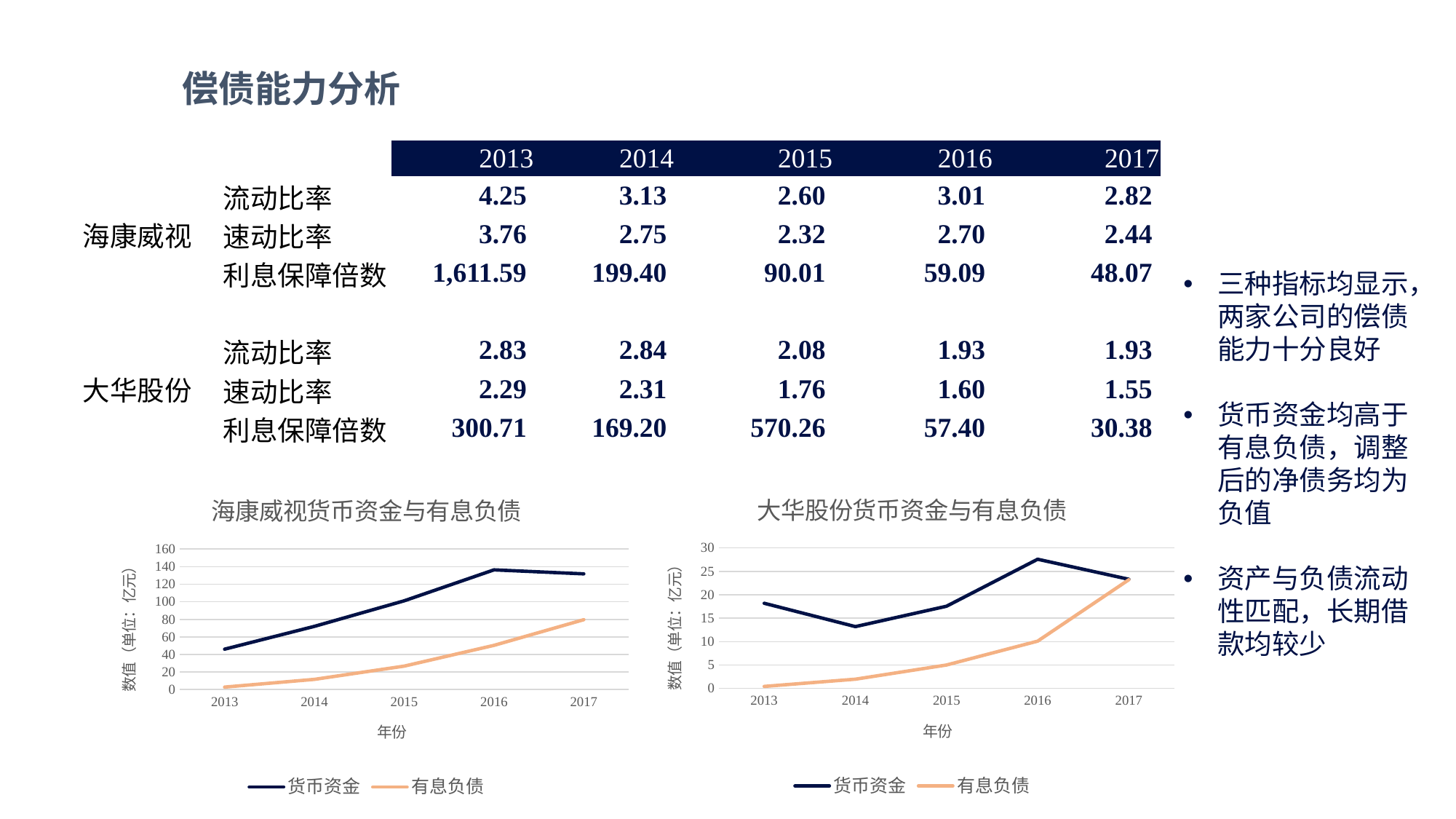

偿债能力分析
|  |  | 2013 | 2014 | 2015 | 2016 | 2017 |
| --- | --- | --- | --- | --- | --- | --- |
| 海康威视 | 流动比率 | 4.25 | 3.13 | 2.60 | 3.01 | 2.82 |
|  | 速动比率 | 3.76 | 2.75 | 2.32 | 2.70 | 2.44 |
|  | 利息保障倍数 | 1,611.59 | 199.40 | 90.01 | 59.09 | 48.07 |
|  |  |  |  |  |  |  |
| 大华股份 | 流动比率 | 2.83 | 2.84 | 2.08 | 1.93 | 1.93 |
|  | 速动比率 | 2.29 | 2.31 | 1.76 | 1.60 | 1.55 |
|  | 利息保障倍数 | 300.71 | 169.20 | 570.26 | 57.40 | 30.38 |
三种指标均显示，两家公司的偿债能力十分良好

货币资金均高于有息负债，调整后的净债务均为负值

资产与负债流动性匹配，长期借款均较少

### Chart: 大华股份货币资金与有息负债

| Category | 货币资金 | 有息负债 |
|---|---|---|
| 2013 | 18.1858887524 | 0.426783 |
| 2014 | 13.2073157753 | 1.9715577793999999 |
| 2015 | 17.557840455 | 5.0 |
| 2016 | 27.5879478021 | 10.0967147242 |
| 2017 | 23.311533589099998 | 23.2213327776 |

### Chart: 海康威视货币资金与有息负债

| Category | 货币资金 | 有息负债 |
|---|---|---|
| 2013 | 45.926063456 | 2.7551345535 |
| 2014 | 71.9965894619 | 11.579312693399999 |
| 2015 | 101.06500588530001 | 26.6385985292 |
| 2016 | 136.3499315418 | 50.3146700115 |
| 2017 | 131.7964636774 | 79.58900931470001 |